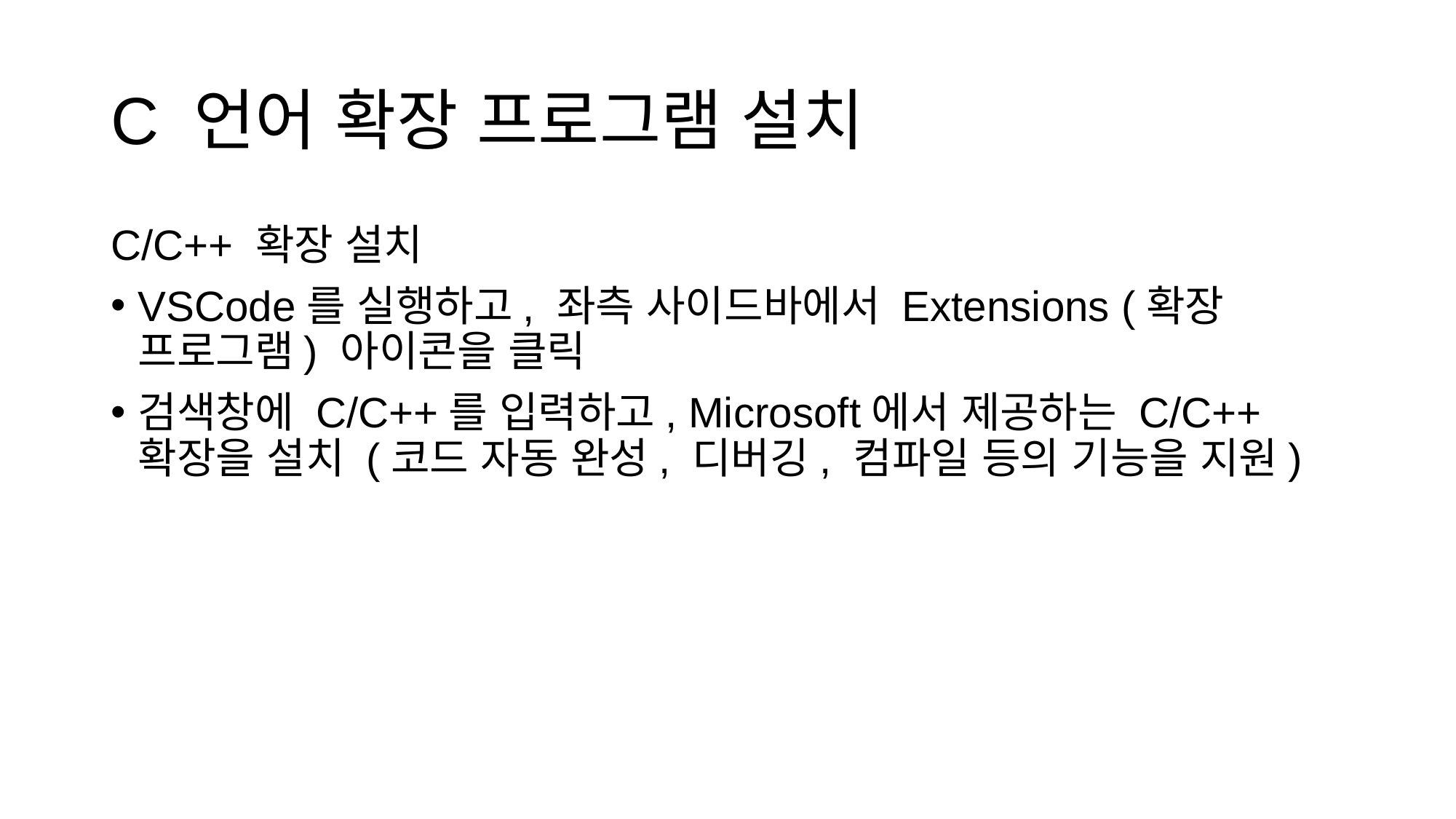

# C 언어 확장 프로그램 설치
C/C++ 확장 설치
VSCode를 실행하고, 좌측 사이드바에서 Extensions (확장 프로그램) 아이콘을 클릭
검색창에 C/C++를 입력하고, Microsoft에서 제공하는 C/C++ 확장을 설치 (코드 자동 완성, 디버깅, 컴파일 등의 기능을 지원)